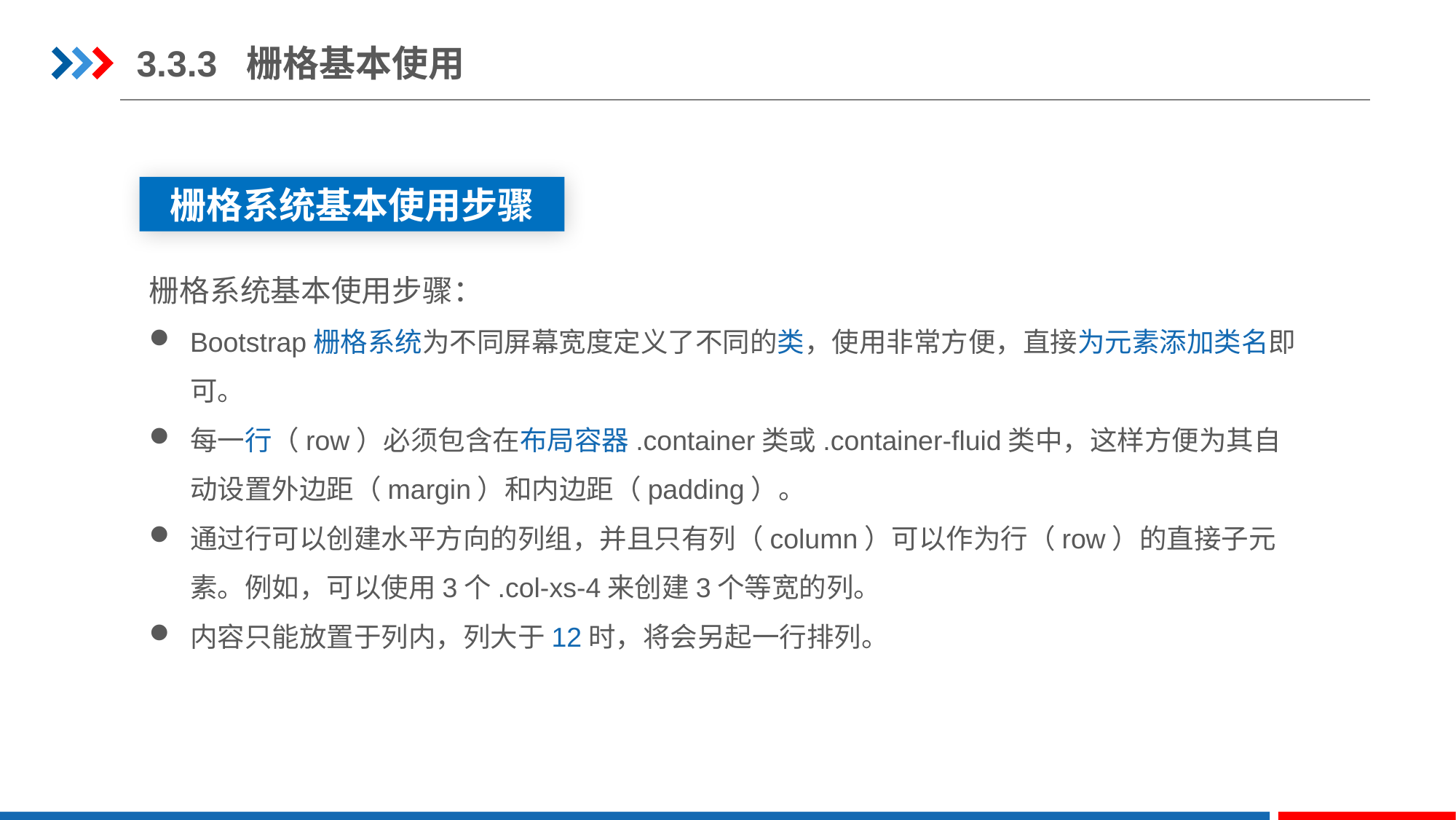

3.3.3  栅格基本使用
栅格系统基本使用步骤
栅格系统基本使用步骤：
Bootstrap栅格系统为不同屏幕宽度定义了不同的类，使用非常方便，直接为元素添加类名即可。
每一行（row）必须包含在布局容器.container类或.container-ﬂuid类中，这样方便为其自动设置外边距（margin）和内边距（padding）。
通过行可以创建水平方向的列组，并且只有列（column）可以作为行（row）的直接子元素。例如，可以使用3个.col-xs-4来创建3个等宽的列。
内容只能放置于列内，列大于12时，将会另起一行排列。